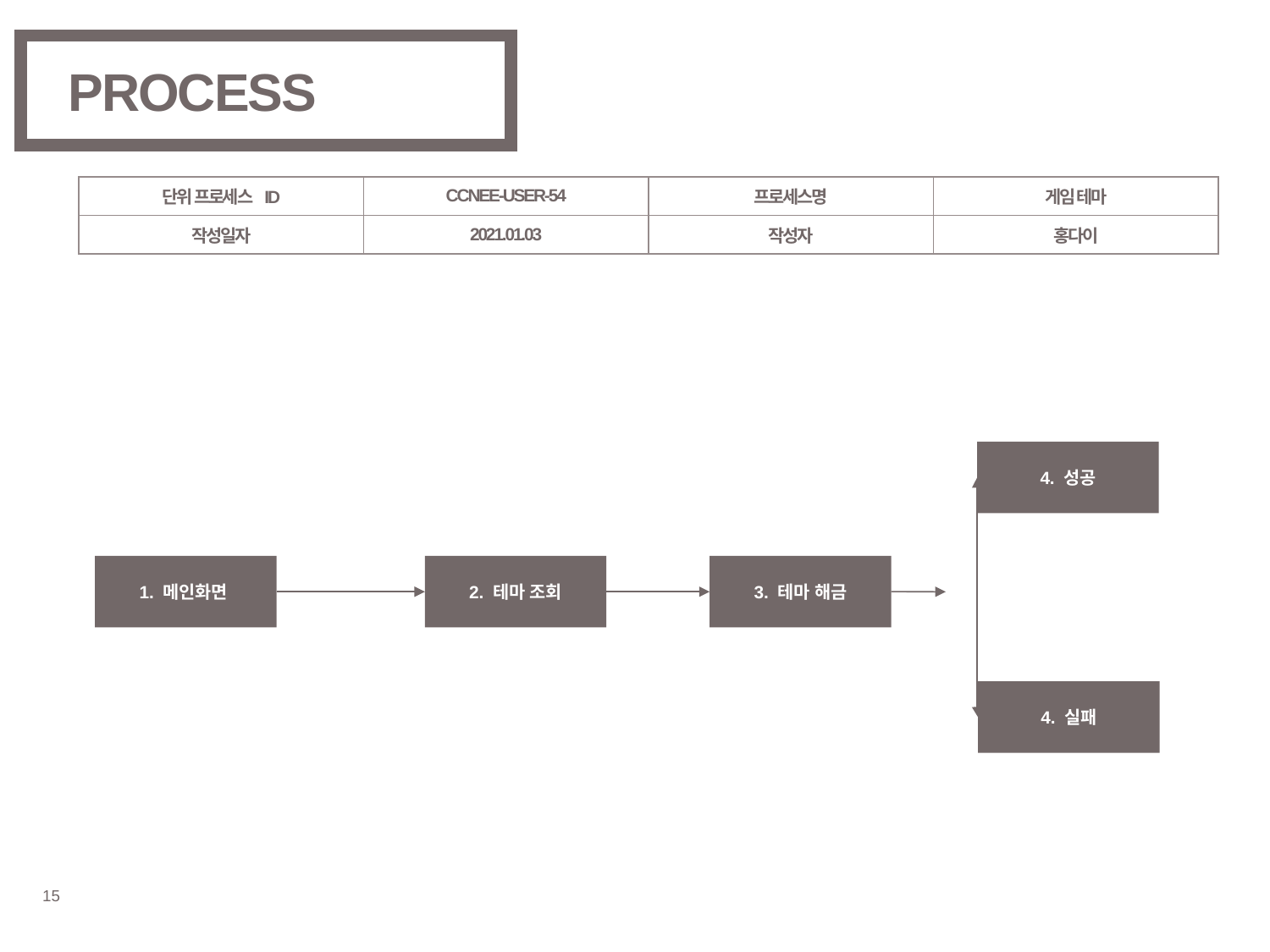

# PROCESS

| 단위 프로세스 ID | CCNEE-USER-54 | 프로세스명 | 게임 테마 |
| --- | --- | --- | --- |
| 작성일자 | 2021.01.03 | 작성자 | 홍다이 |
4. 성공
1. 메인화면
2. 테마 조회
3. 테마 해금
4. 실패